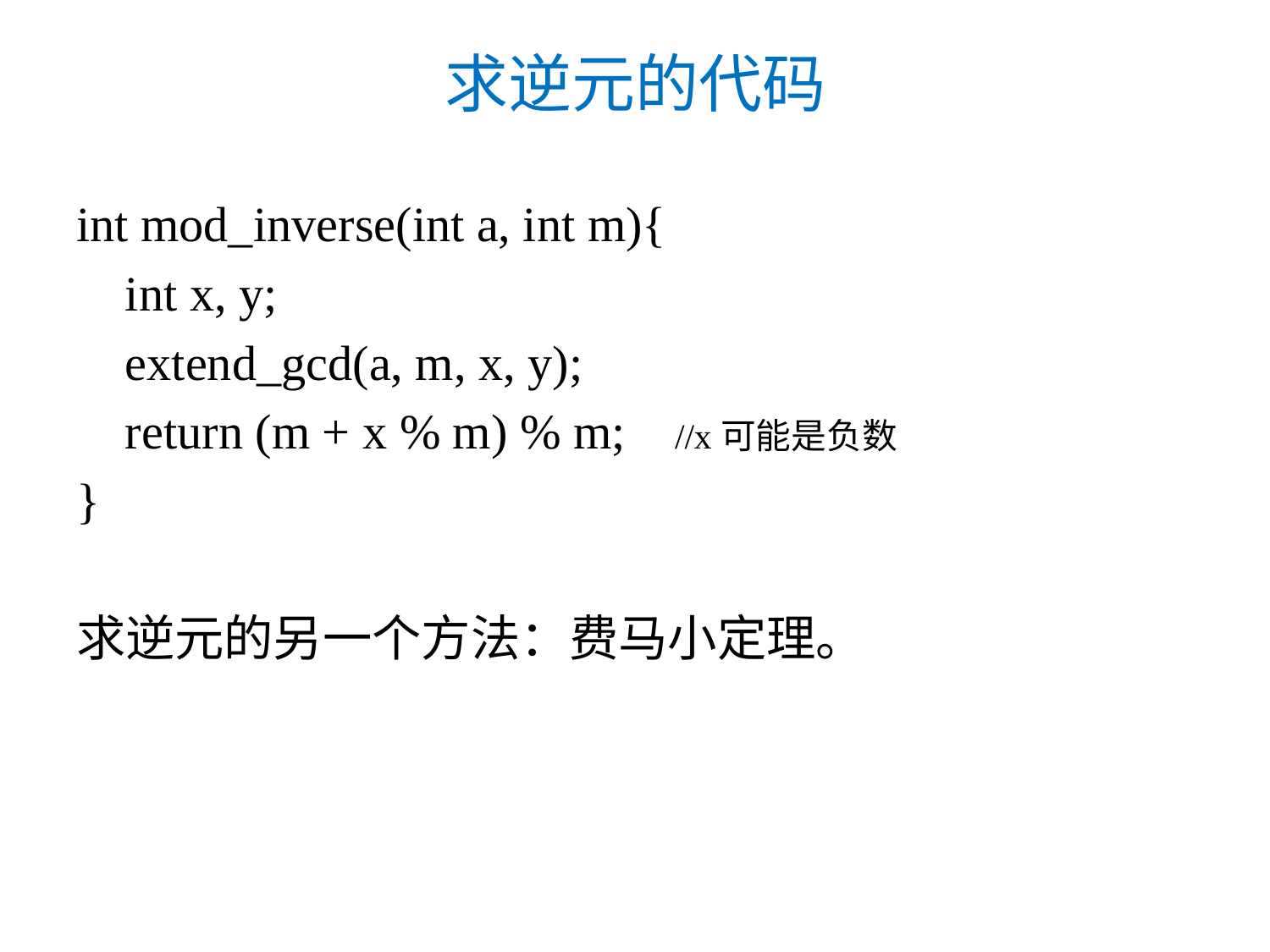

# 求逆元的代码
int mod_inverse(int a, int m){
    int x, y;
    extend_gcd(a, m, x, y);
    return (m + x % m) % m;    //x可能是负数
}

求逆元的另一个方法：费马小定理。